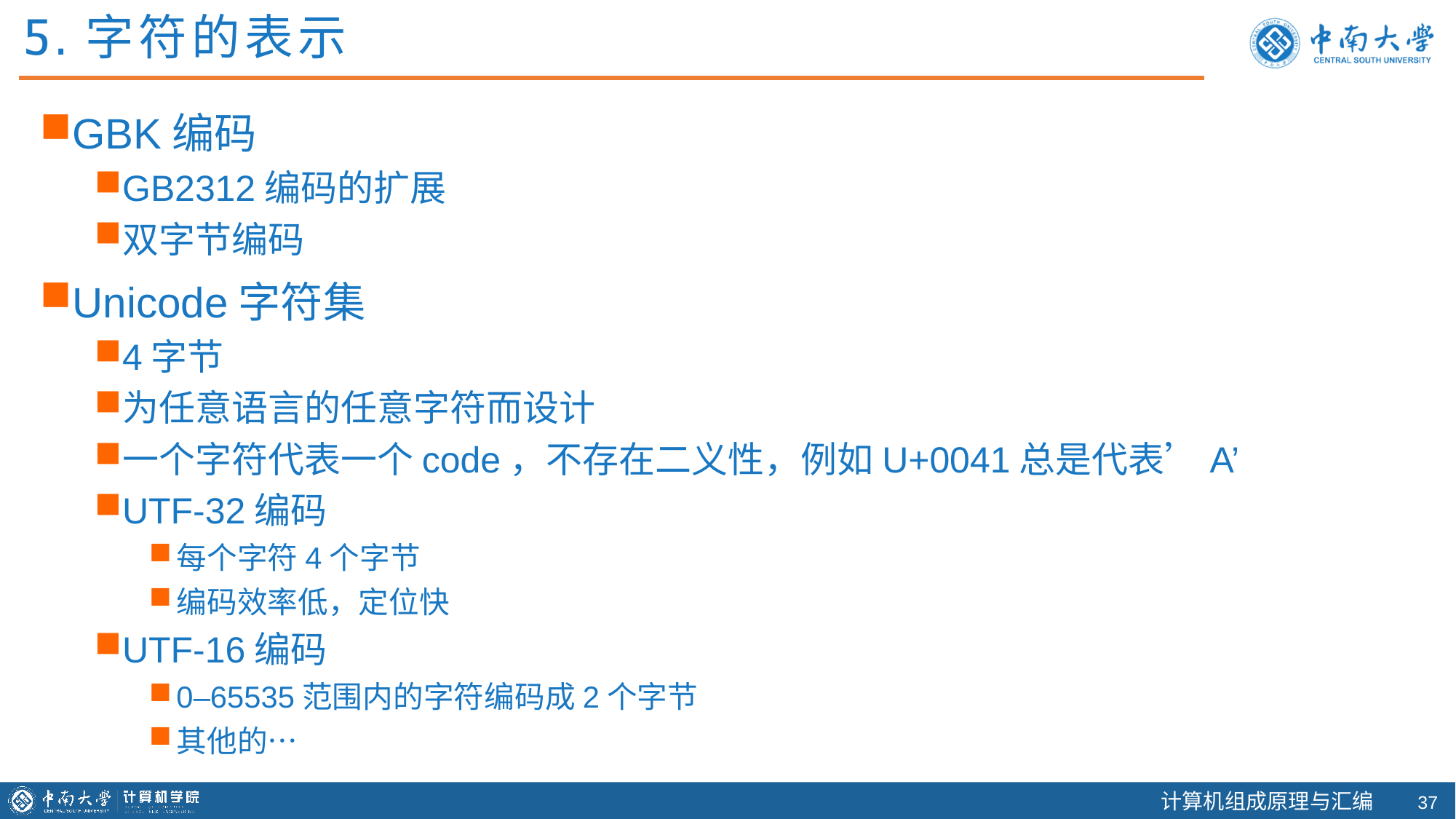

5.字符的表示
GBK编码
GB2312编码的扩展
双字节编码
Unicode字符集
4字节
为任意语言的任意字符而设计
一个字符代表一个code，不存在二义性，例如U+0041总是代表’A’
UTF-32编码
每个字符4个字节
编码效率低，定位快
UTF-16编码
0–65535范围内的字符编码成2个字节
其他的…

37